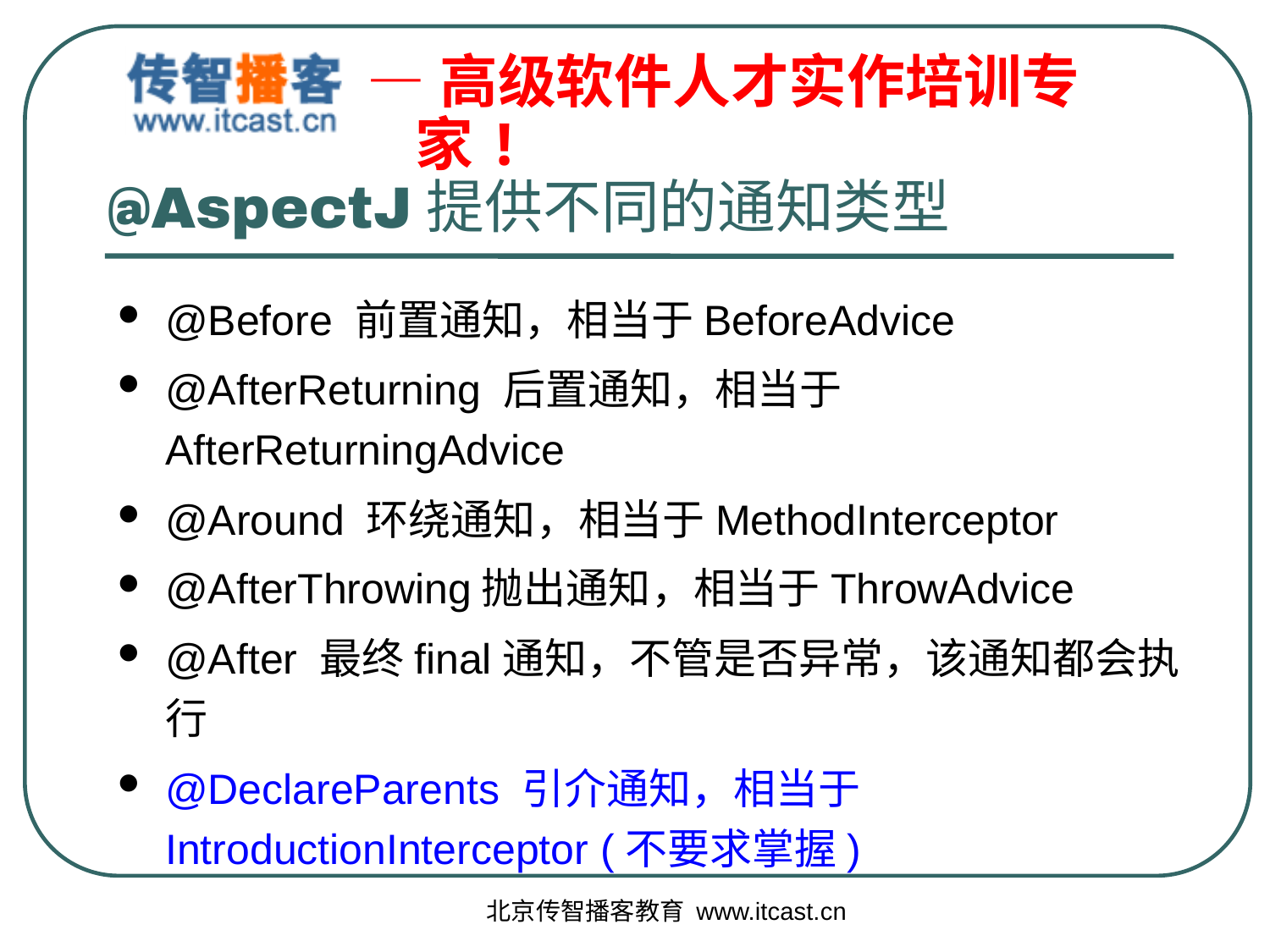

# @AspectJ提供不同的通知类型
@Before 前置通知，相当于BeforeAdvice
@AfterReturning 后置通知，相当于AfterReturningAdvice
@Around 环绕通知，相当于MethodInterceptor
@AfterThrowing抛出通知，相当于ThrowAdvice
@After 最终final通知，不管是否异常，该通知都会执行
@DeclareParents 引介通知，相当于IntroductionInterceptor (不要求掌握)
北京传智播客教育 www.itcast.cn